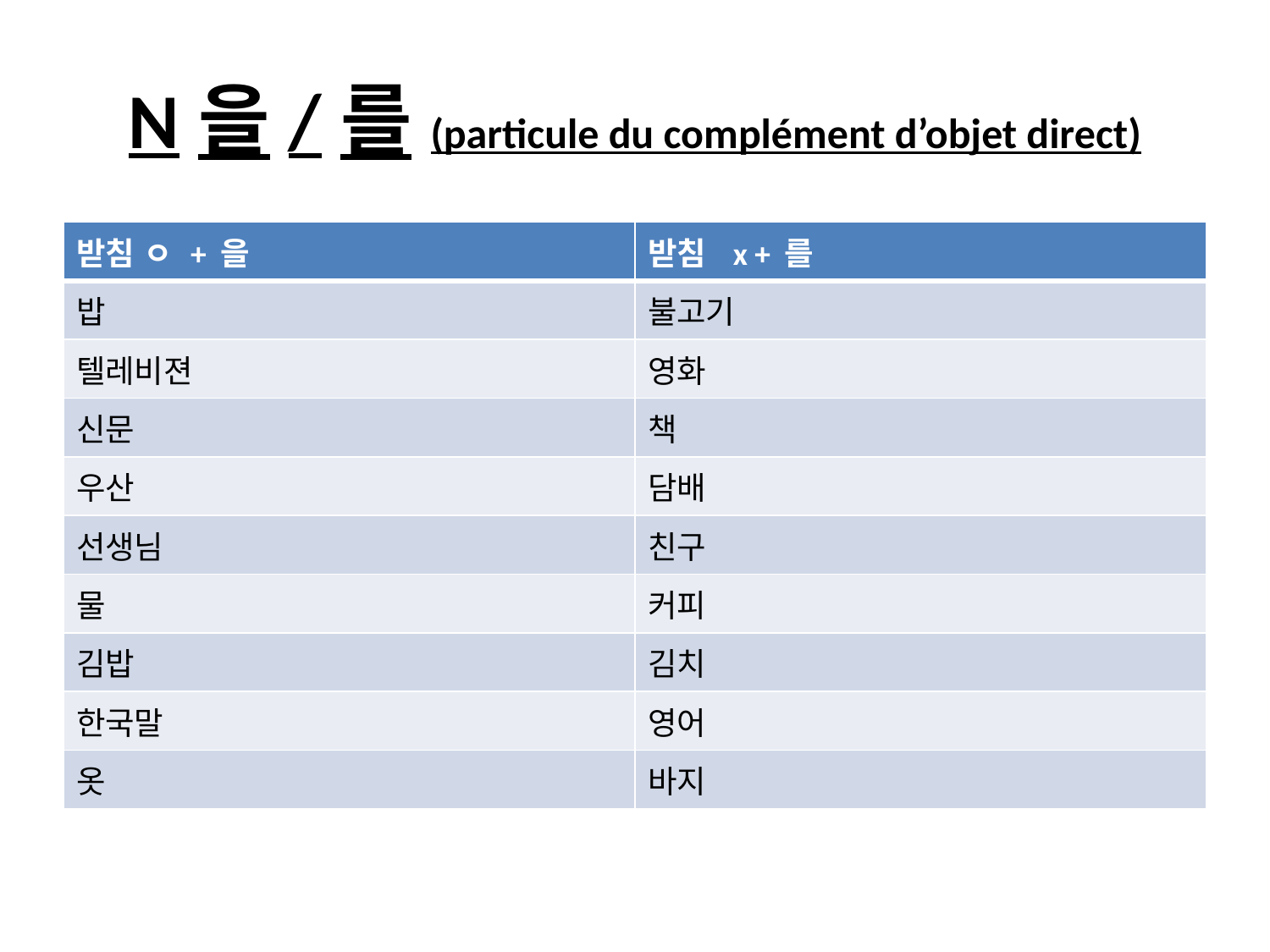

# N을/를(particule du complément d’objet direct)
| 받침 ㅇ + 을 | 받침 x + 를 |
| --- | --- |
| 밥 | 불고기 |
| 텔레비젼 | 영화 |
| 신문 | 책 |
| 우산 | 담배 |
| 선생님 | 친구 |
| 물 | 커피 |
| 김밥 | 김치 |
| 한국말 | 영어 |
| 옷 | 바지 |